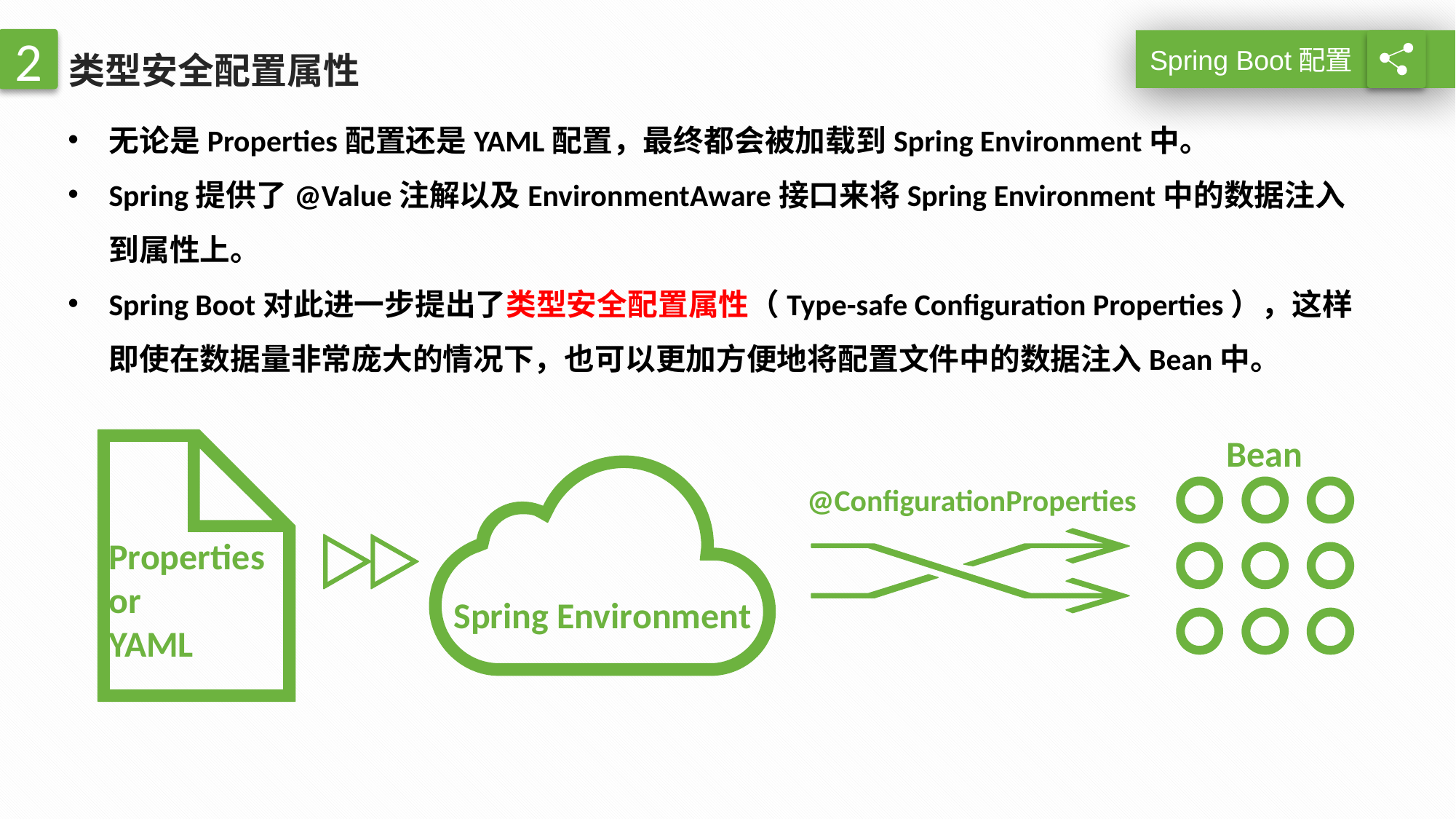

类型安全配置属性
2

Spring Boot配置

无论是Properties配置还是YAML配置，最终都会被加载到Spring Environment中。
Spring提供了@Value注解以及EnvironmentAware接口来将Spring Environment中的数据注入到属性上。
Spring Boot对此进一步提出了类型安全配置属性（Type-safe Configuration Properties），这样即使在数据量非常庞大的情况下，也可以更加方便地将配置文件中的数据注入Bean中。

Bean

Properties
or
YAML

Spring Environment
@ConfigurationProperties